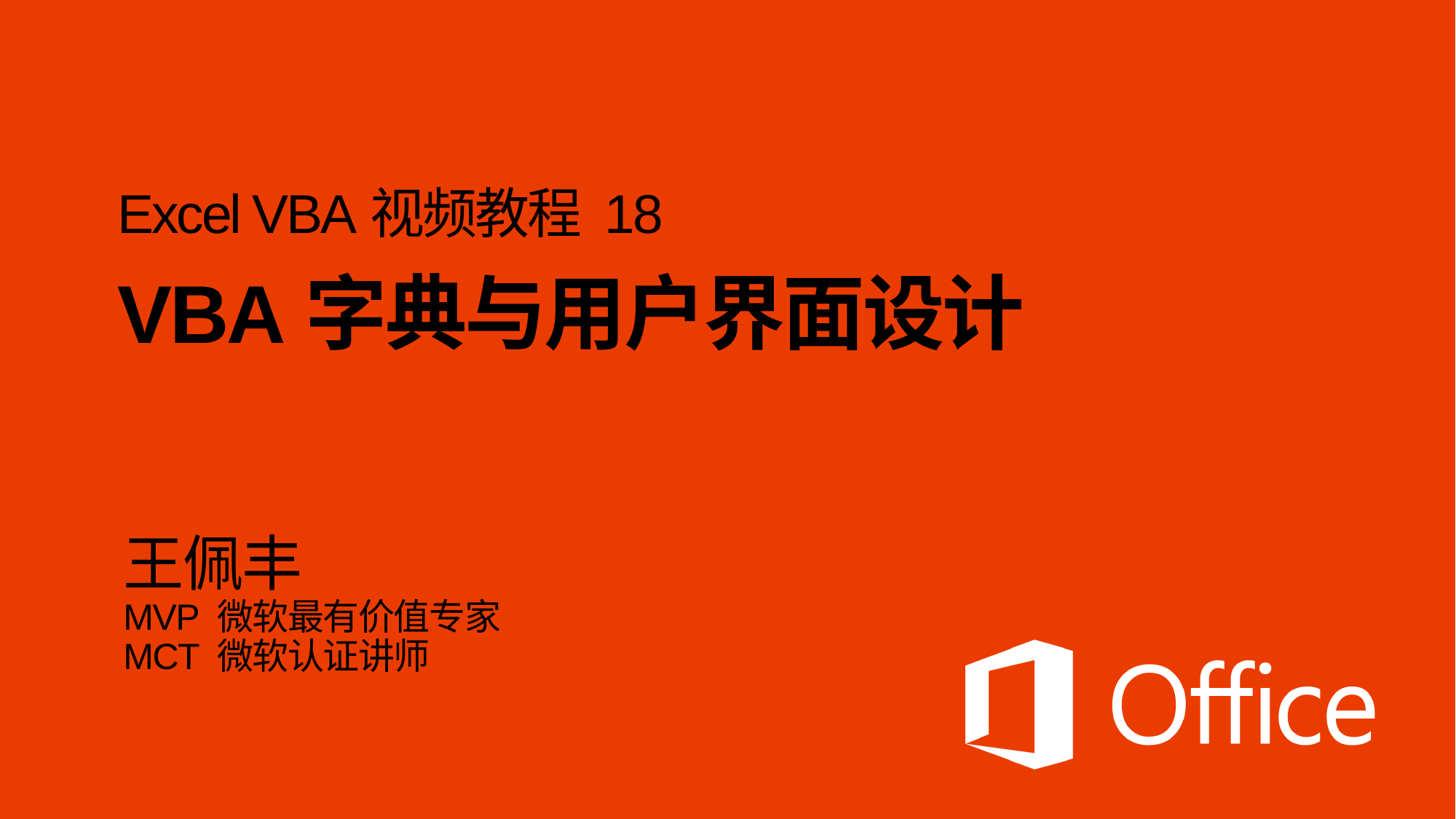

# Excel VBA视频教程 18 VBA字典与用户界面设计
王佩丰
MVP 微软最有价值专家
MCT 微软认证讲师